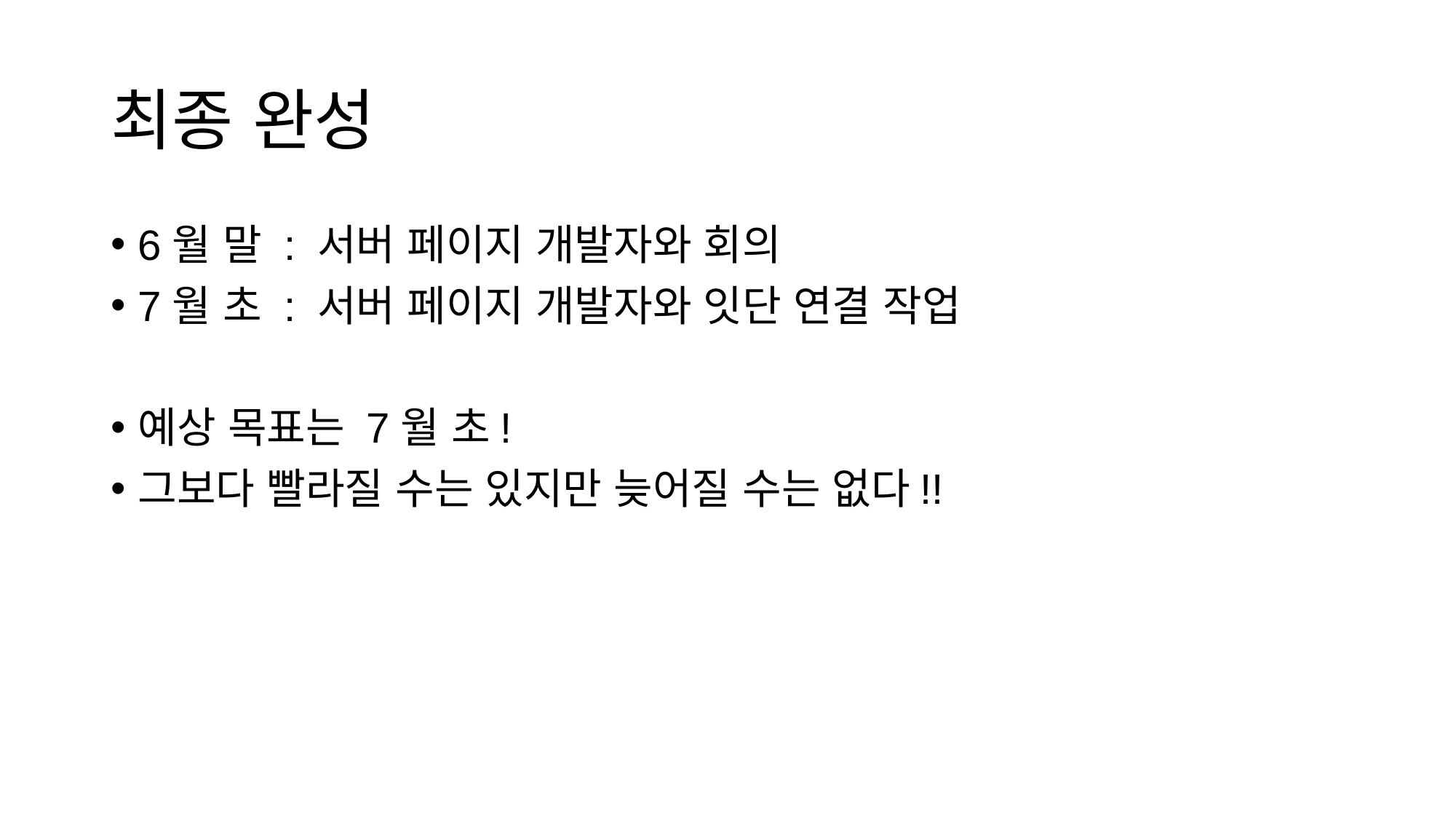

# 최종 완성
6월 말 : 서버 페이지 개발자와 회의
7월 초 : 서버 페이지 개발자와 잇단 연결 작업

예상 목표는 7월 초!
그보다 빨라질 수는 있지만 늦어질 수는 없다!!